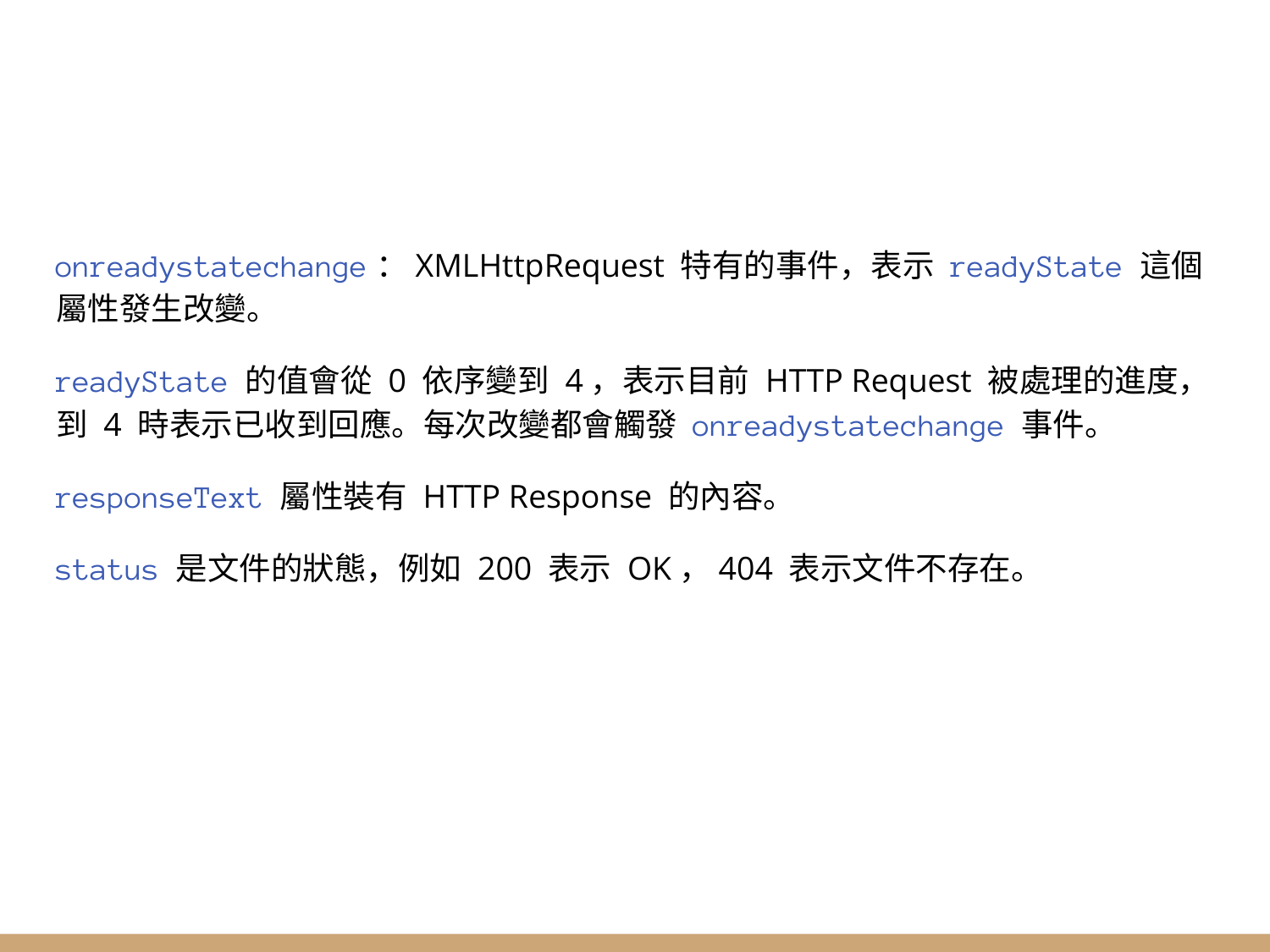

onreadystatechange：XMLHttpRequest 特有的事件，表示 readyState 這個屬性發生改變。
readyState 的值會從 0 依序變到 4，表示目前 HTTP Request 被處理的進度，到 4 時表示已收到回應。每次改變都會觸發 onreadystatechange 事件。
responseText 屬性裝有 HTTP Response 的內容。
status 是文件的狀態，例如 200 表示 OK，404 表示文件不存在。